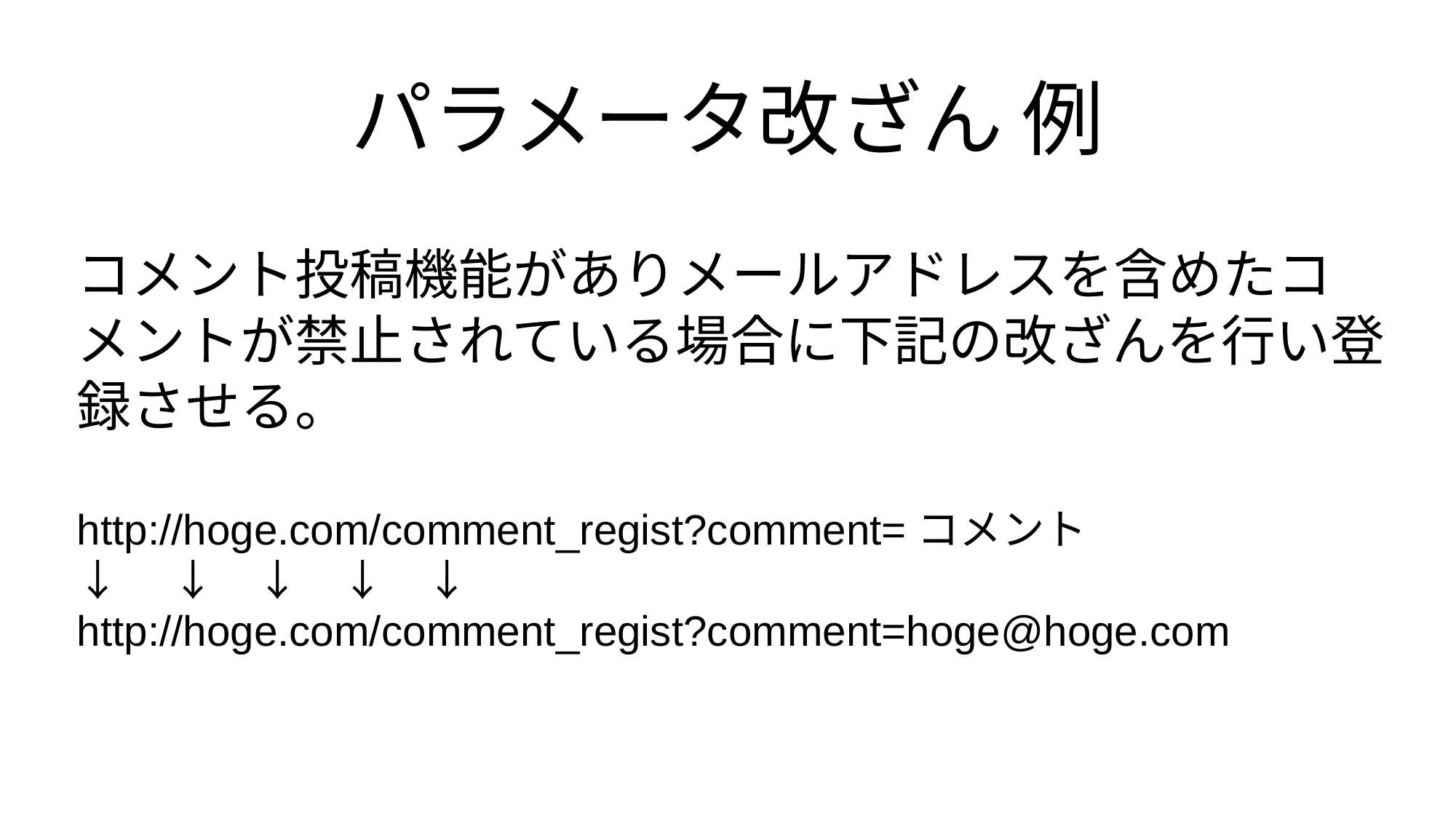

# パラメータ改ざん 例
コメント投稿機能がありメールアドレスを含めたコメントが禁止されている場合に下記の改ざんを行い登録させる。

http://hoge.com/comment_regist?comment=コメント
↓　↓　↓　↓　↓
http://hoge.com/comment_regist?comment=hoge@hoge.com